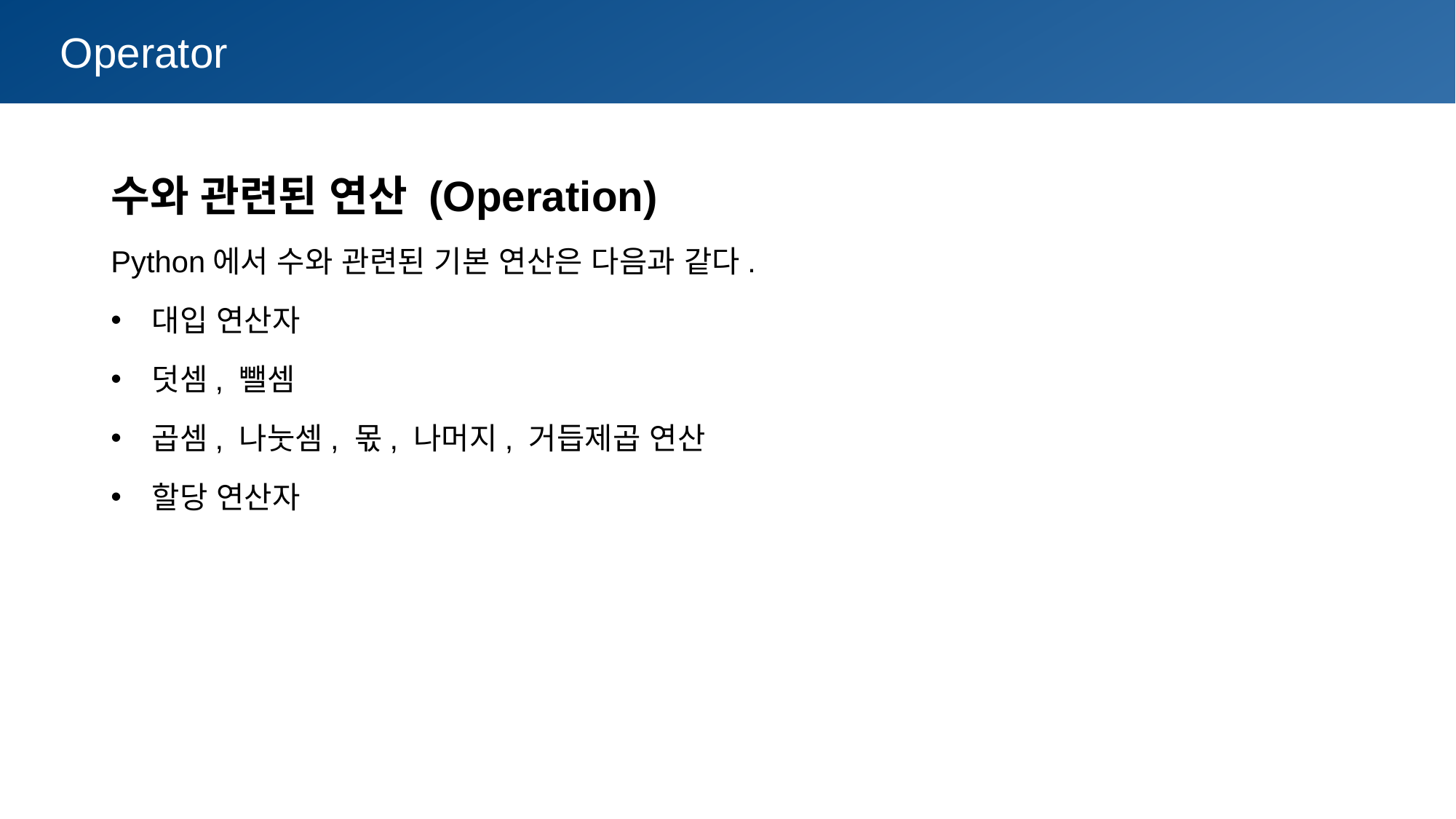

Operator
수와 관련된 연산 (Operation)
Python에서 수와 관련된 기본 연산은 다음과 같다.
대입 연산자
덧셈, 뺄셈
곱셈, 나눗셈, 몫, 나머지, 거듭제곱 연산
할당 연산자